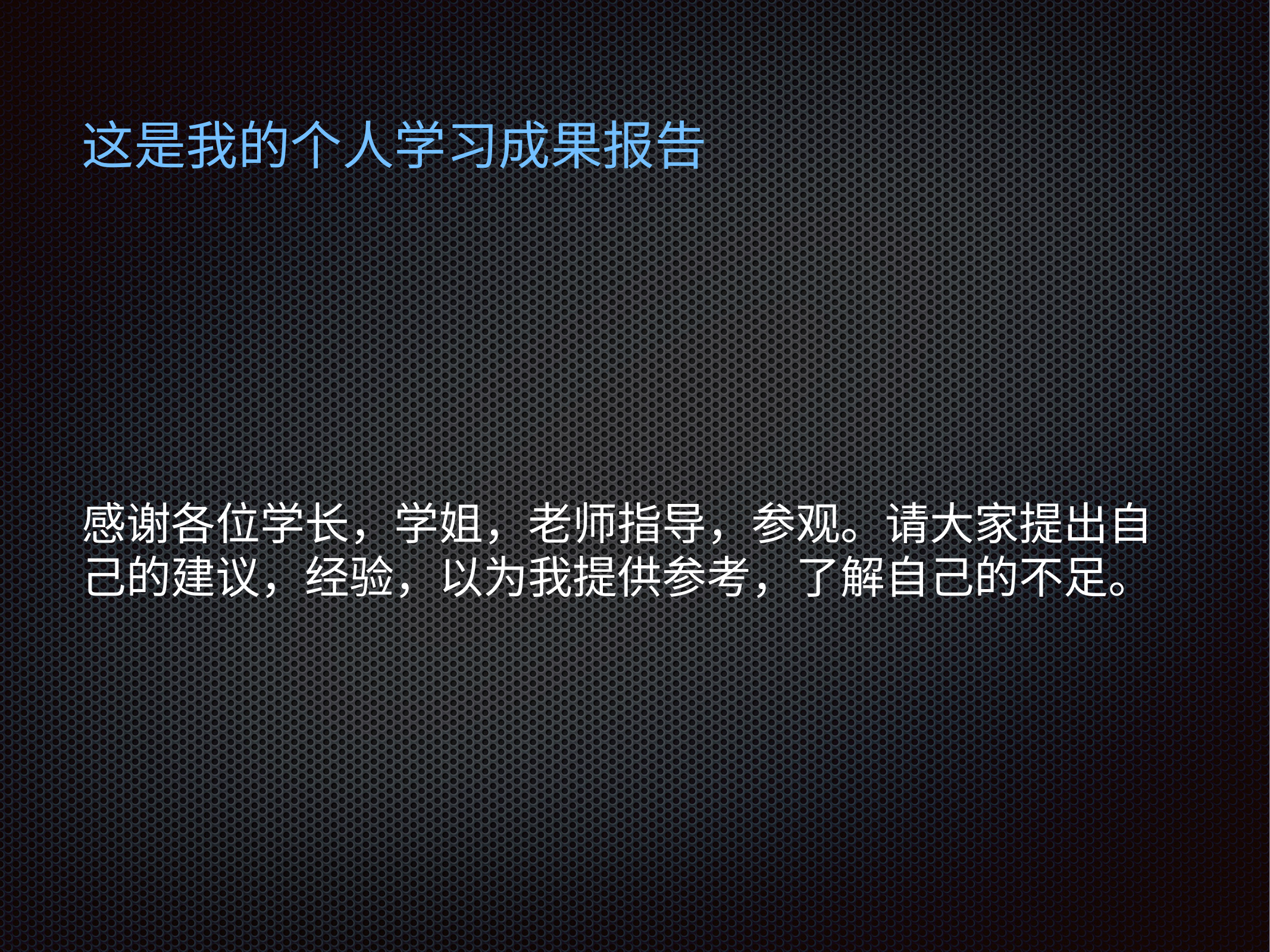

# 这是我的个人学习成果报告
感谢各位学长，学姐，老师指导，参观。请大家提出自己的建议，经验，以为我提供参考，了解自己的不足。